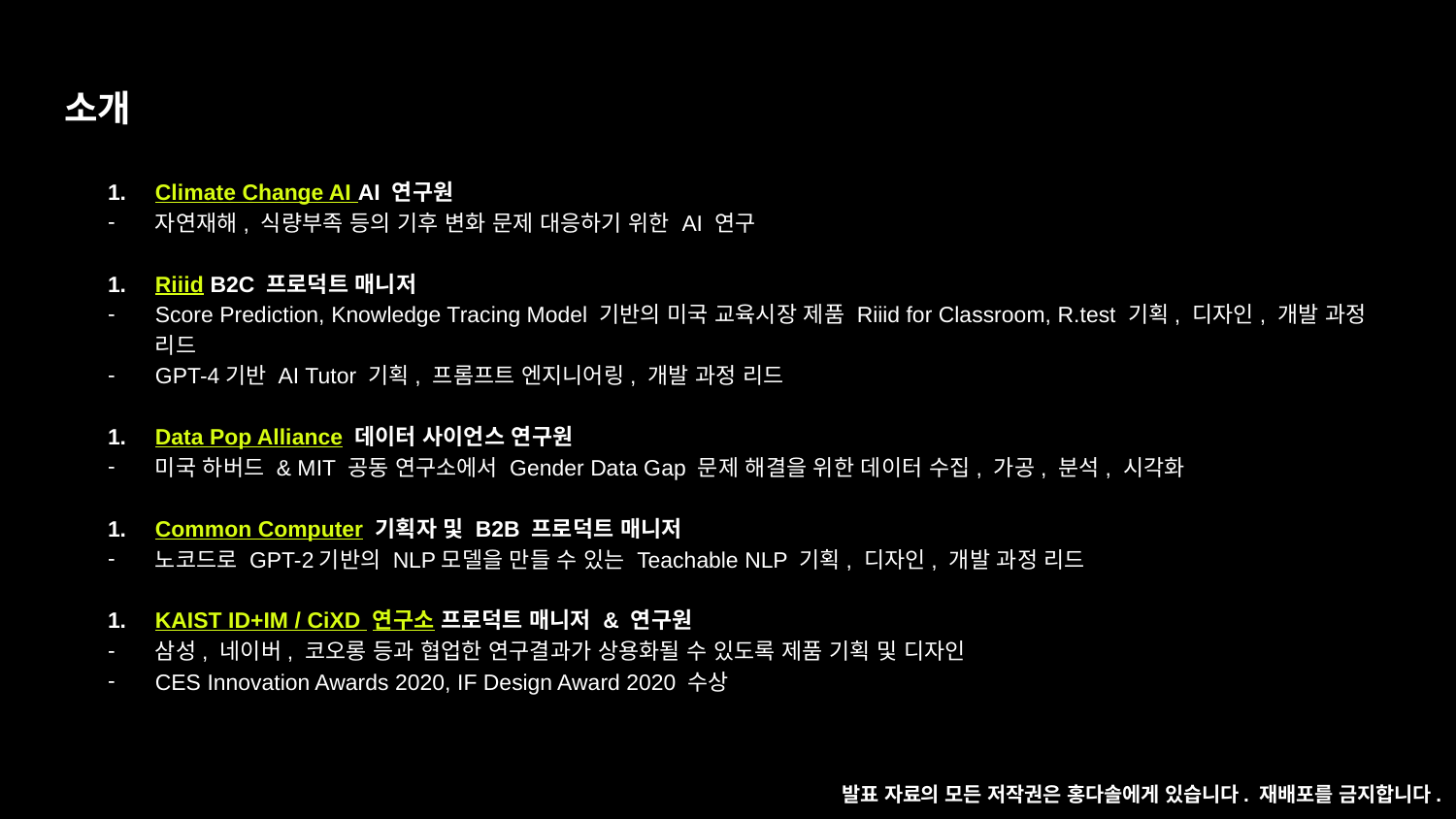

소개
Climate Change AI AI 연구원
자연재해, 식량부족 등의 기후 변화 문제 대응하기 위한 AI 연구

Riiid B2C 프로덕트 매니저
Score Prediction, Knowledge Tracing Model 기반의 미국 교육시장 제품 Riiid for Classroom, R.test 기획, 디자인, 개발 과정 리드
GPT-4기반 AI Tutor 기획, 프롬프트 엔지니어링, 개발 과정 리드

Data Pop Alliance 데이터 사이언스 연구원
미국 하버드 & MIT 공동 연구소에서 Gender Data Gap 문제 해결을 위한 데이터 수집, 가공, 분석, 시각화

Common Computer 기획자 및 B2B 프로덕트 매니저
노코드로 GPT-2기반의 NLP모델을 만들 수 있는 Teachable NLP 기획, 디자인, 개발 과정 리드

KAIST ID+IM / CiXD 연구소 프로덕트 매니저 & 연구원
삼성, 네이버, 코오롱 등과 협업한 연구결과가 상용화될 수 있도록 제품 기획 및 디자인
CES Innovation Awards 2020, IF Design Award 2020 수상
발표 자료의 모든 저작권은 홍다솔에게 있습니다. 재배포를 금지합니다.